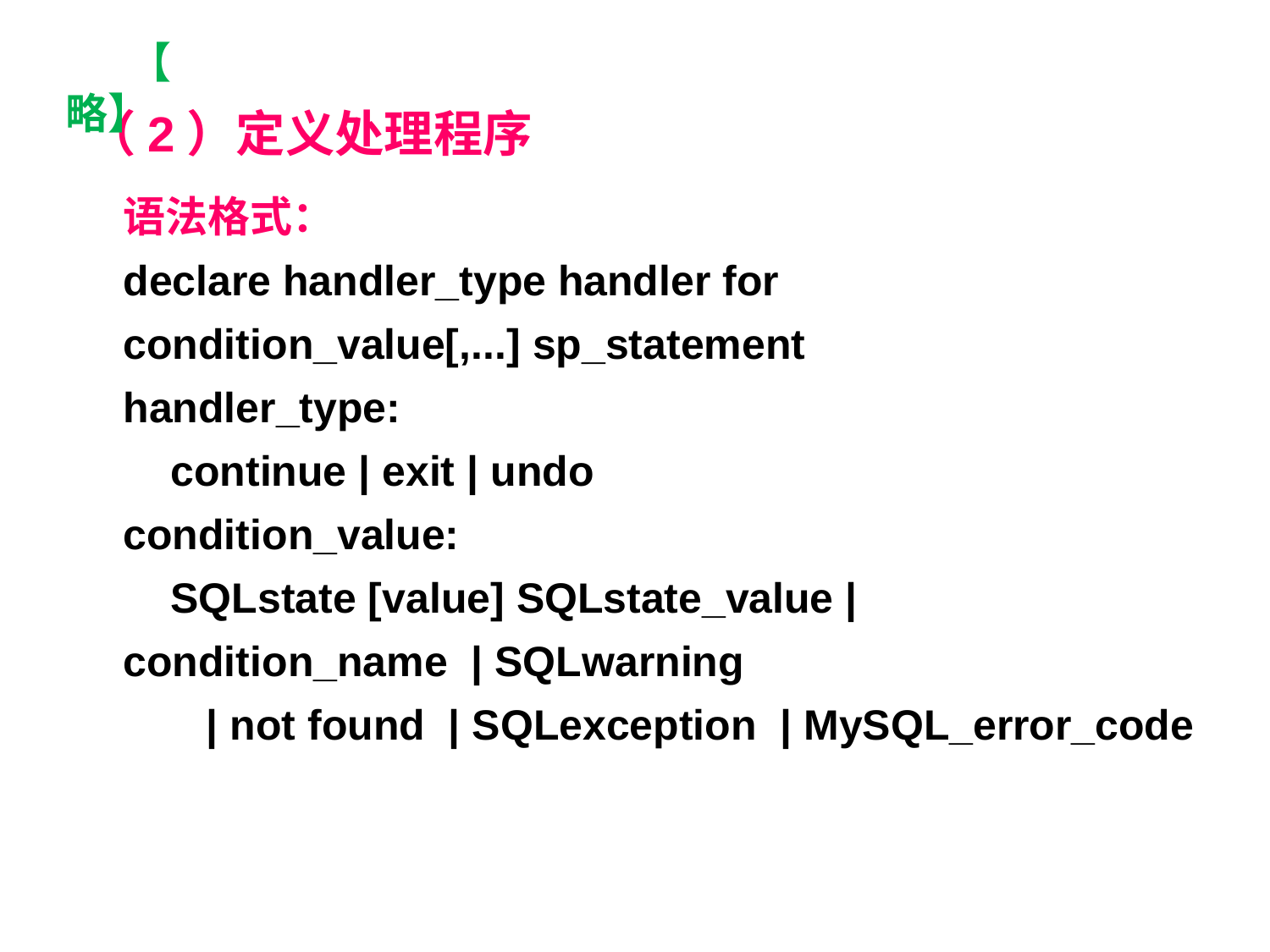

【略】
（2）定义处理程序
语法格式：
declare handler_type handler for
condition_value[,...] sp_statement
handler_type:
    continue | exit | undo
condition_value:
    SQLstate [value] SQLstate_value |
condition_name  | SQLwarning
       | not found  | SQLexception  | MySQL_error_code